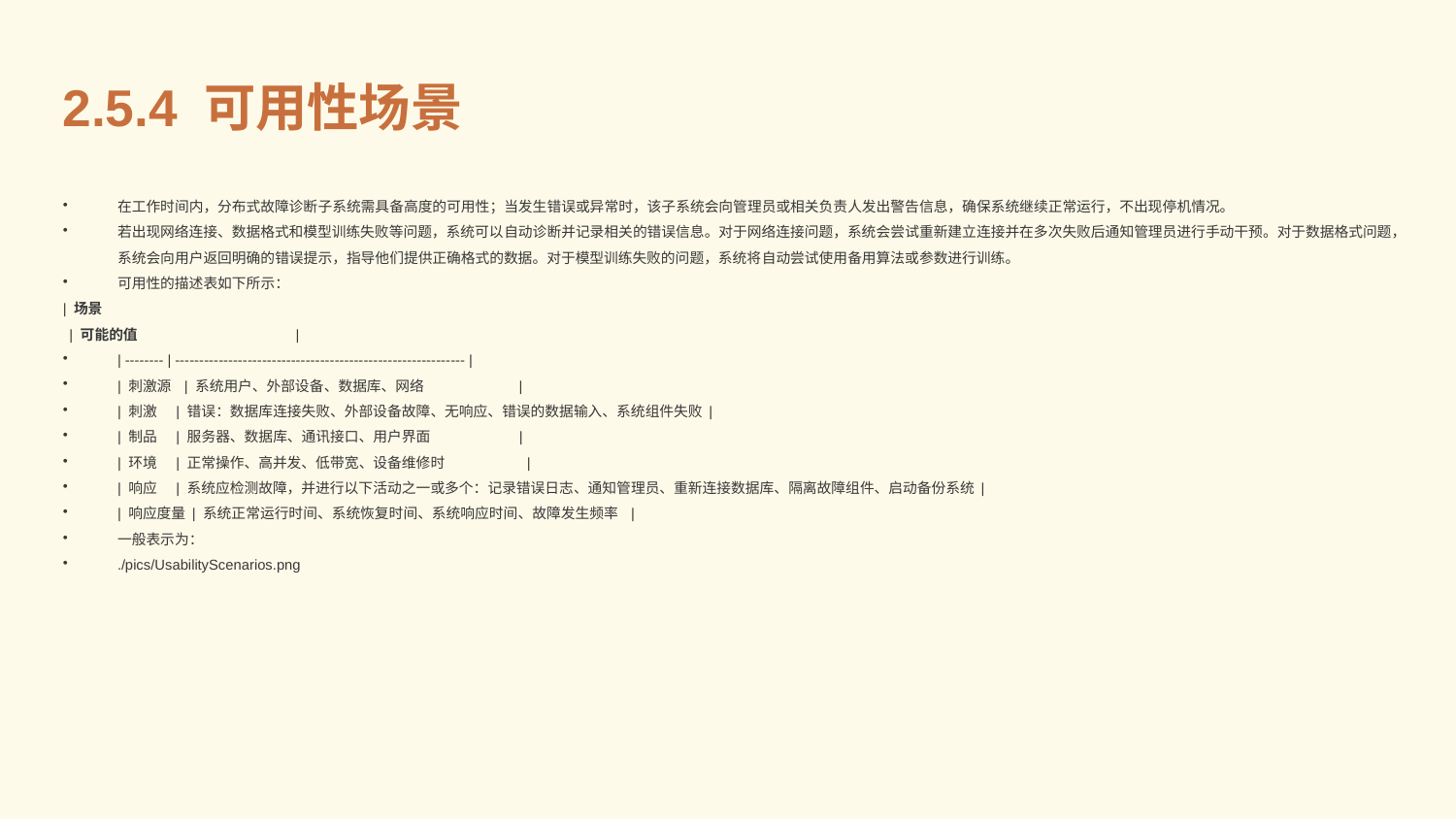

2.5.4 可用性场景
在工作时间内，分布式故障诊断子系统需具备高度的可用性；当发生错误或异常时，该子系统会向管理员或相关负责人发出警告信息，确保系统继续正常运行，不出现停机情况。
若出现网络连接、数据格式和模型训练失败等问题，系统可以自动诊断并记录相关的错误信息。对于网络连接问题，系统会尝试重新建立连接并在多次失败后通知管理员进行手动干预。对于数据格式问题，系统会向用户返回明确的错误提示，指导他们提供正确格式的数据。对于模型训练失败的问题，系统将自动尝试使用备用算法或参数进行训练。
可用性的描述表如下所示：
| 场景 | 可能的值                                                 |
| -------- | ------------------------------------------------------------ |
| 刺激源   | 系统用户、外部设备、数据库、网络                             |
| 刺激     | 错误：数据库连接失败、外部设备故障、无响应、错误的数据输入、系统组件失败 |
| 制品     | 服务器、数据库、通讯接口、用户界面                           |
| 环境     | 正常操作、高并发、低带宽、设备维修时                         |
| 响应     | 系统应检测故障，并进行以下活动之一或多个：记录错误日志、通知管理员、重新连接数据库、隔离故障组件、启动备份系统 |
| 响应度量 | 系统正常运行时间、系统恢复时间、系统响应时间、故障发生频率   |
一般表示为：
./pics/UsabilityScenarios.png